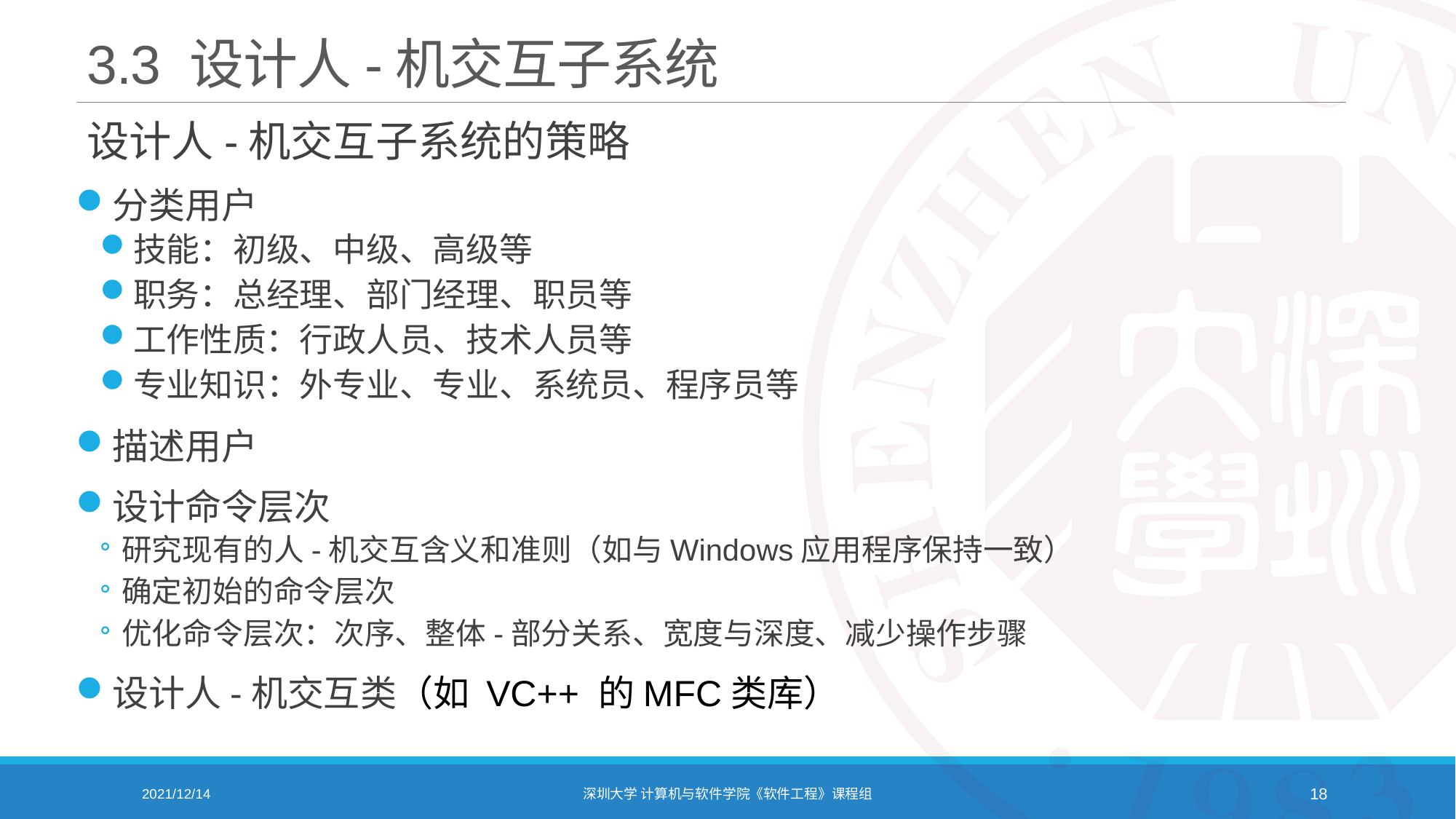

# 3.3 设计人-机交互子系统
设计人-机交互子系统的策略
分类用户
技能：初级、中级、高级等
职务：总经理、部门经理、职员等
工作性质：行政人员、技术人员等
专业知识：外专业、专业、系统员、程序员等
描述用户
设计命令层次
研究现有的人-机交互含义和准则（如与Windows应用程序保持一致）
确定初始的命令层次
优化命令层次：次序、整体-部分关系、宽度与深度、减少操作步骤
设计人-机交互类（如 VC++ 的MFC类库）

2021/12/14
深圳大学 计算机与软件学院《软件工程》课程组
18